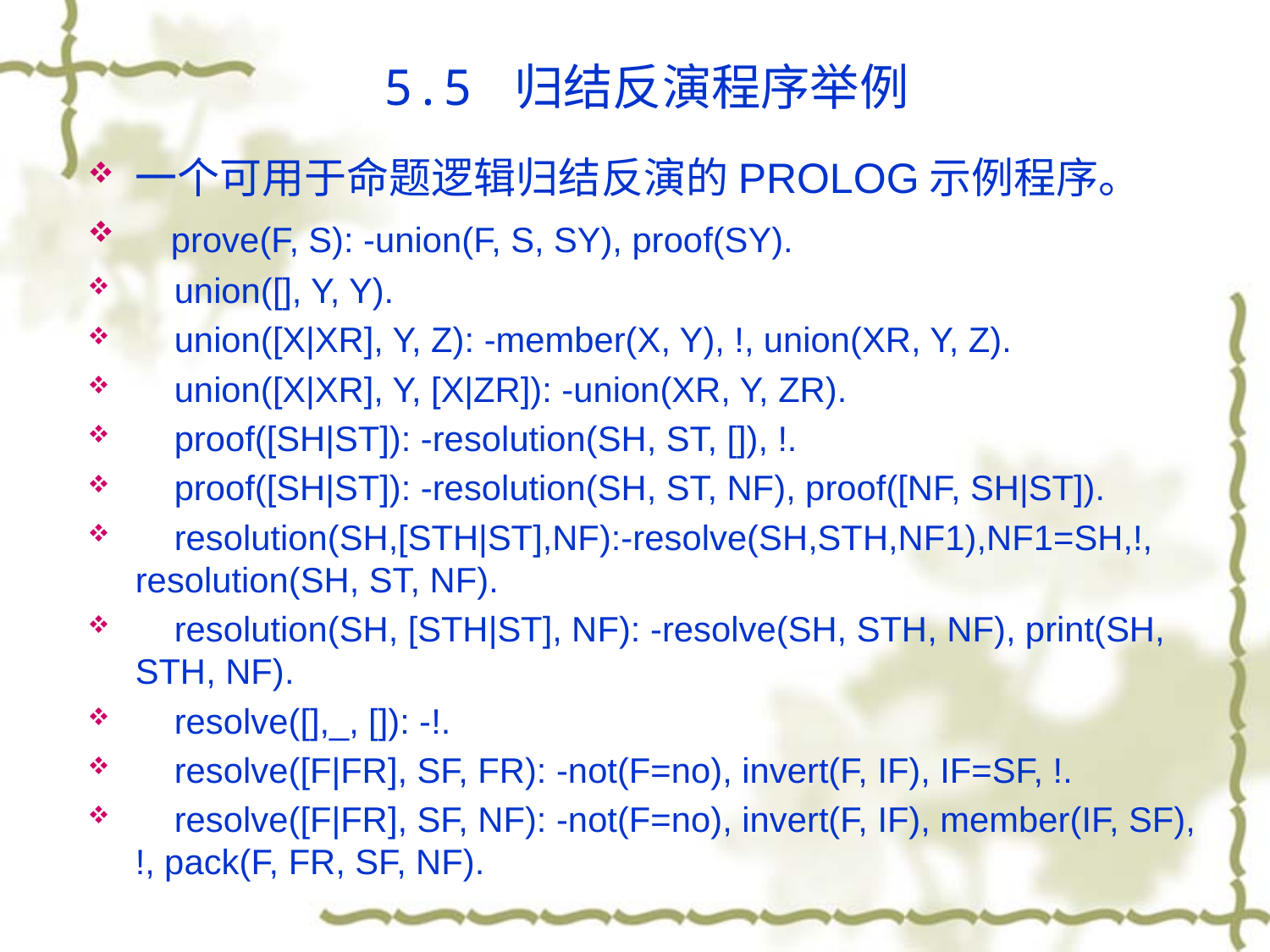

5.5 归结反演程序举例
一个可用于命题逻辑归结反演的PROLOG示例程序。
   prove(F, S): -union(F, S, SY), proof(SY).
    union([], Y, Y).
    union([X|XR], Y, Z): -member(X, Y), !, union(XR, Y, Z).
    union([X|XR], Y, [X|ZR]): -union(XR, Y, ZR).
    proof([SH|ST]): -resolution(SH, ST, []), !.
    proof([SH|ST]): -resolution(SH, ST, NF), proof([NF, SH|ST]).
    resolution(SH,[STH|ST],NF):-resolve(SH,STH,NF1),NF1=SH,!, resolution(SH, ST, NF).
    resolution(SH, [STH|ST], NF): -resolve(SH, STH, NF), print(SH, STH, NF).
    resolve([],_, []): -!.
    resolve([F|FR], SF, FR): -not(F=no), invert(F, IF), IF=SF, !.
    resolve([F|FR], SF, NF): -not(F=no), invert(F, IF), member(IF, SF), !, pack(F, FR, SF, NF).